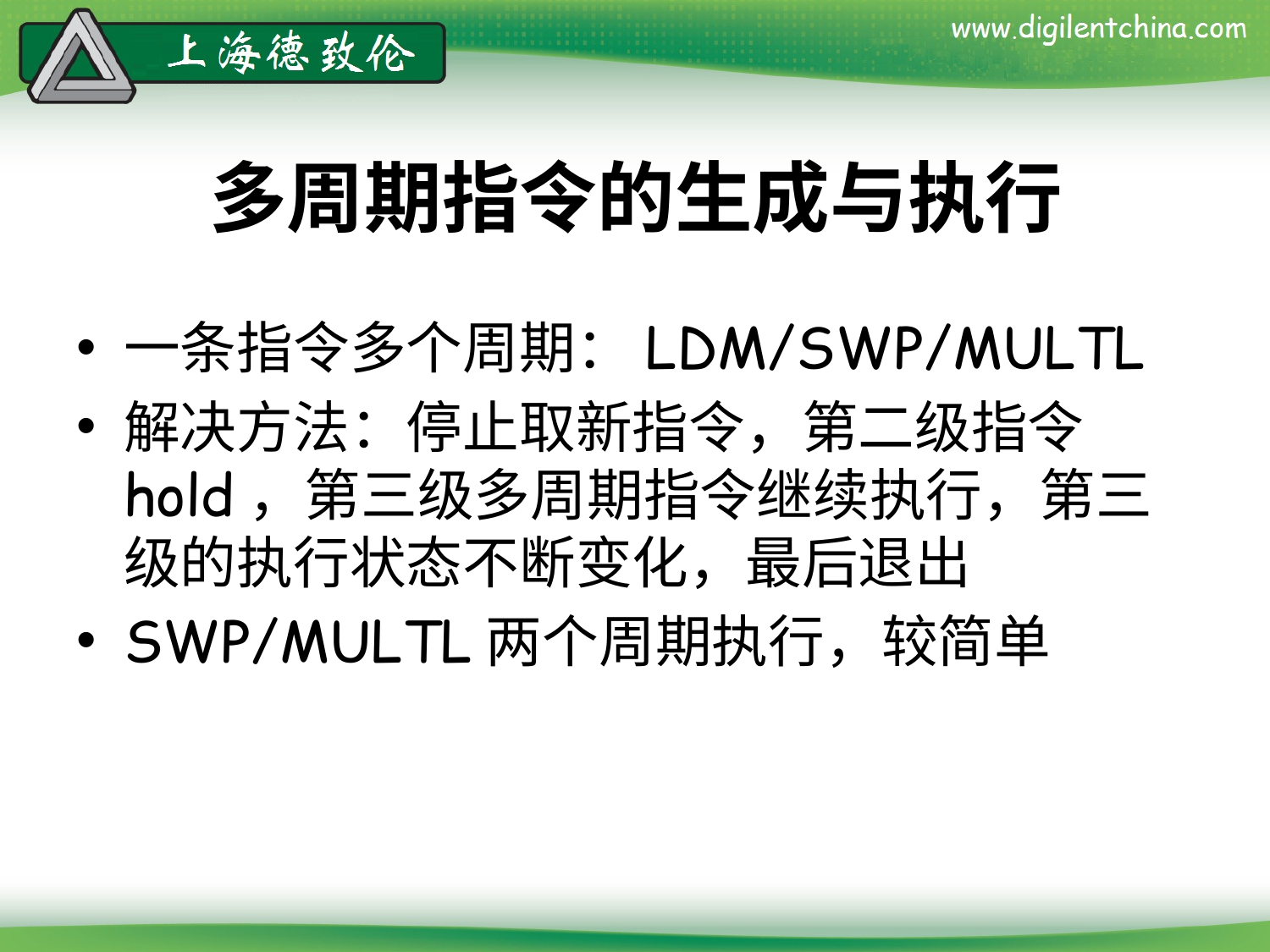

# 多周期指令的生成与执行
一条指令多个周期：LDM/SWP/MULTL
解决方法：停止取新指令，第二级指令hold，第三级多周期指令继续执行，第三级的执行状态不断变化，最后退出
SWP/MULTL两个周期执行，较简单